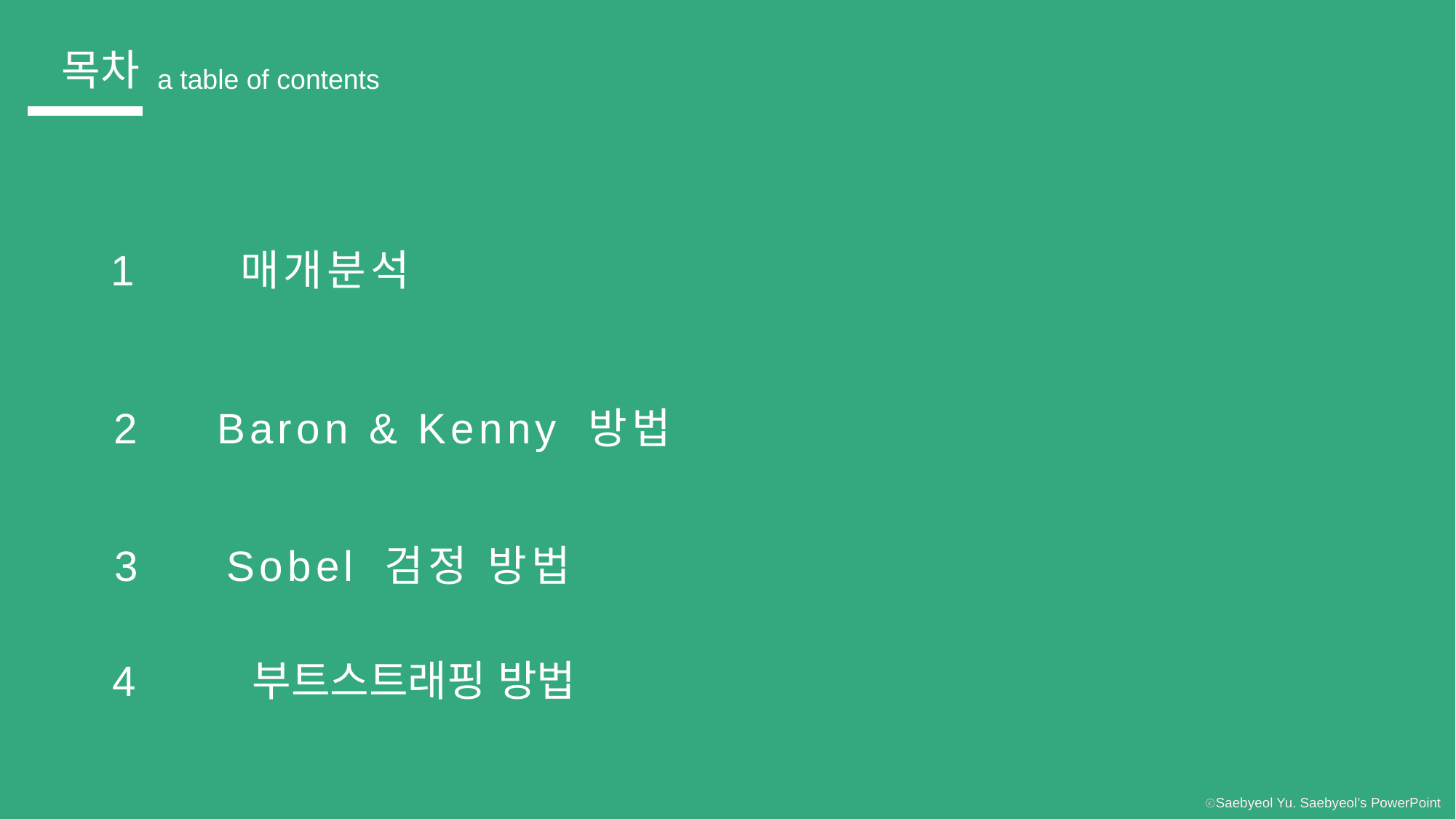

목차
a table of contents
1
매개분석
2
Baron & Kenny 방법
3
Sobel 검정 방법
4         부트스트래핑 방법
ⓒSaebyeol Yu. Saebyeol’s PowerPoint